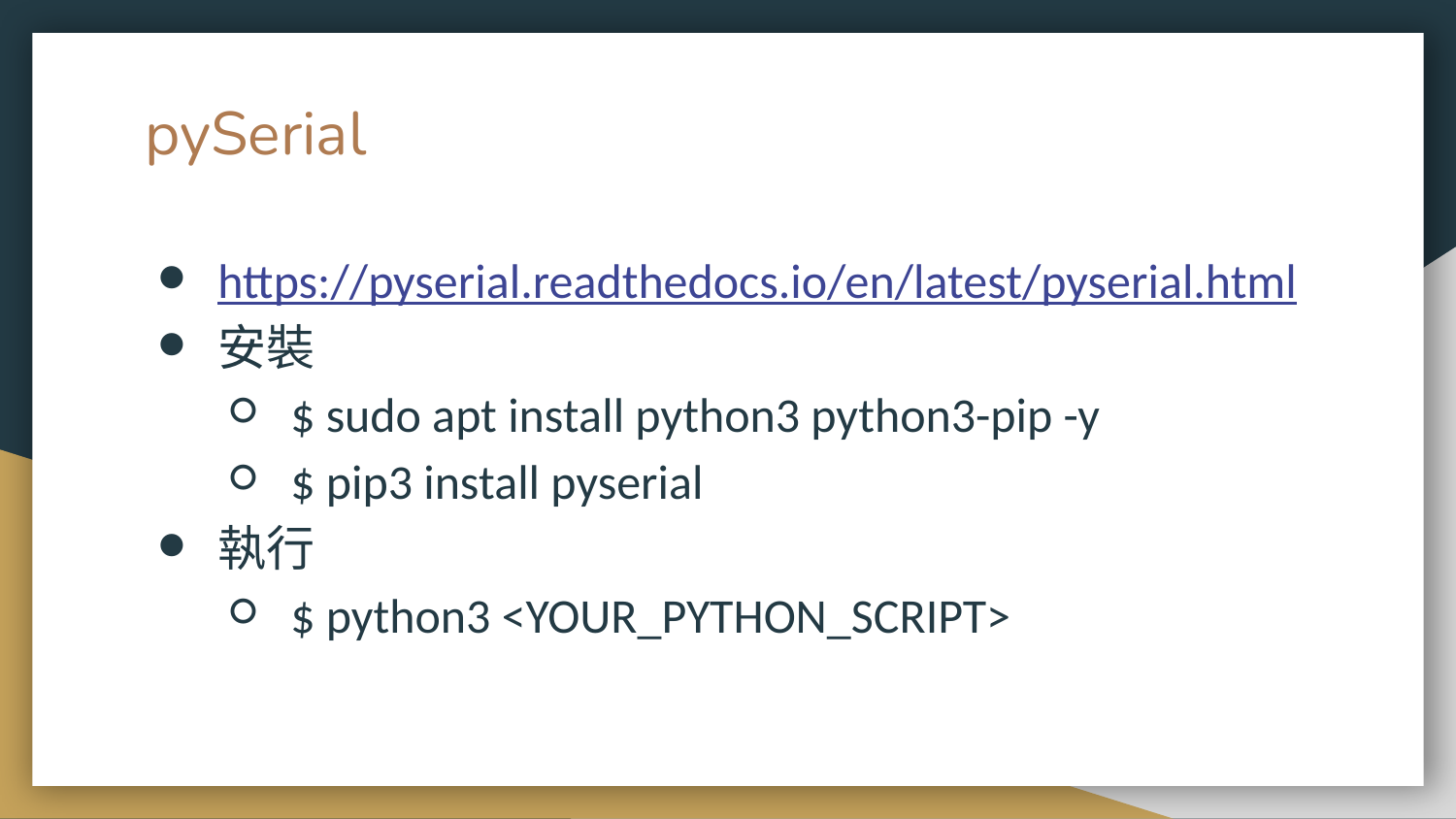

# pySerial
https://pyserial.readthedocs.io/en/latest/pyserial.html
安裝
$ sudo apt install python3 python3-pip -y
$ pip3 install pyserial
執行
$ python3 <YOUR_PYTHON_SCRIPT>